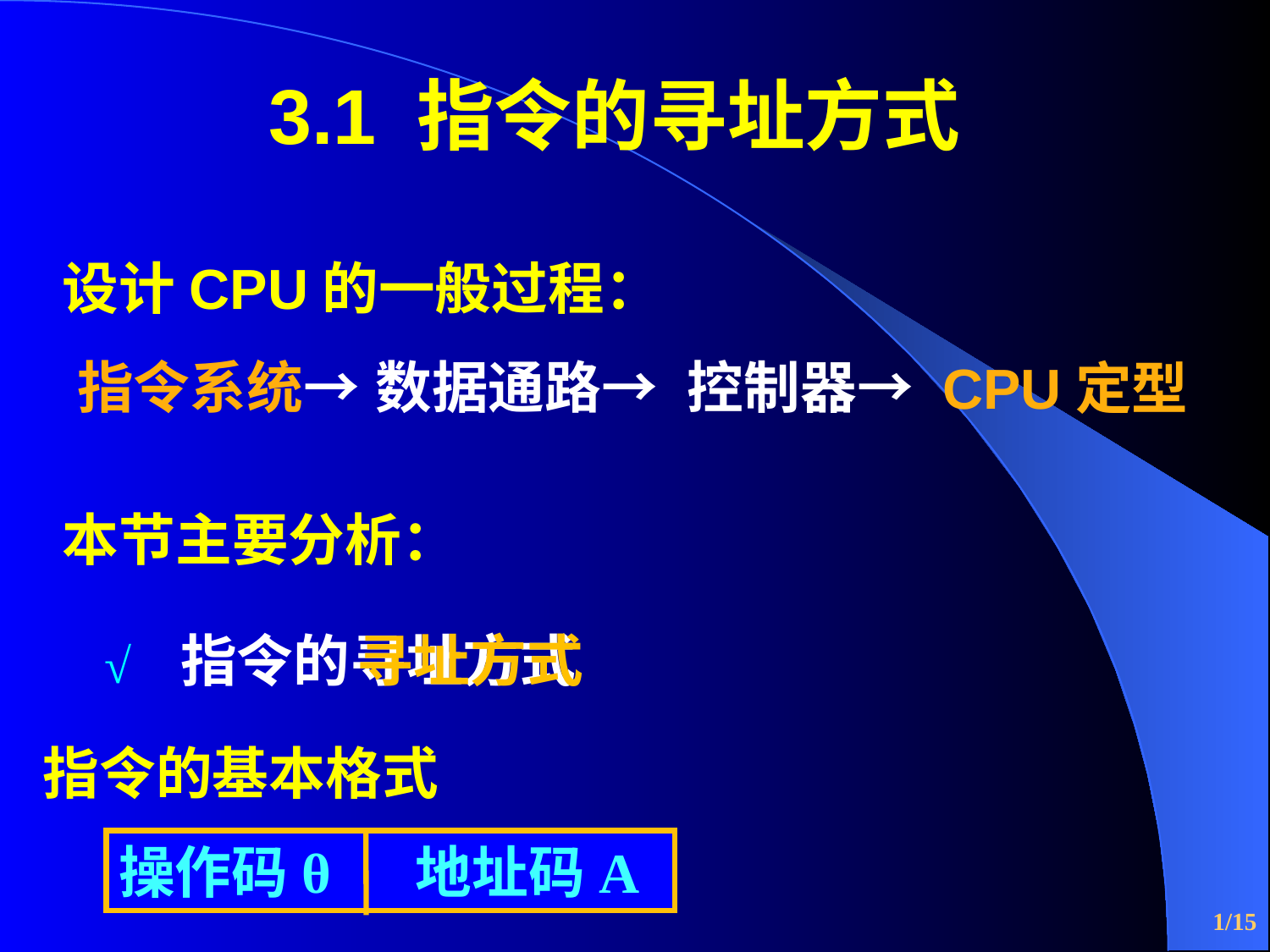

3.1 指令的寻址方式
设计CPU的一般过程：
 指令系统→
数据通路→
控制器→
CPU定型
本节主要分析：
指令的寻址方式
√
寻址方式
指令的基本格式
操作码θ     地址码A

1/15